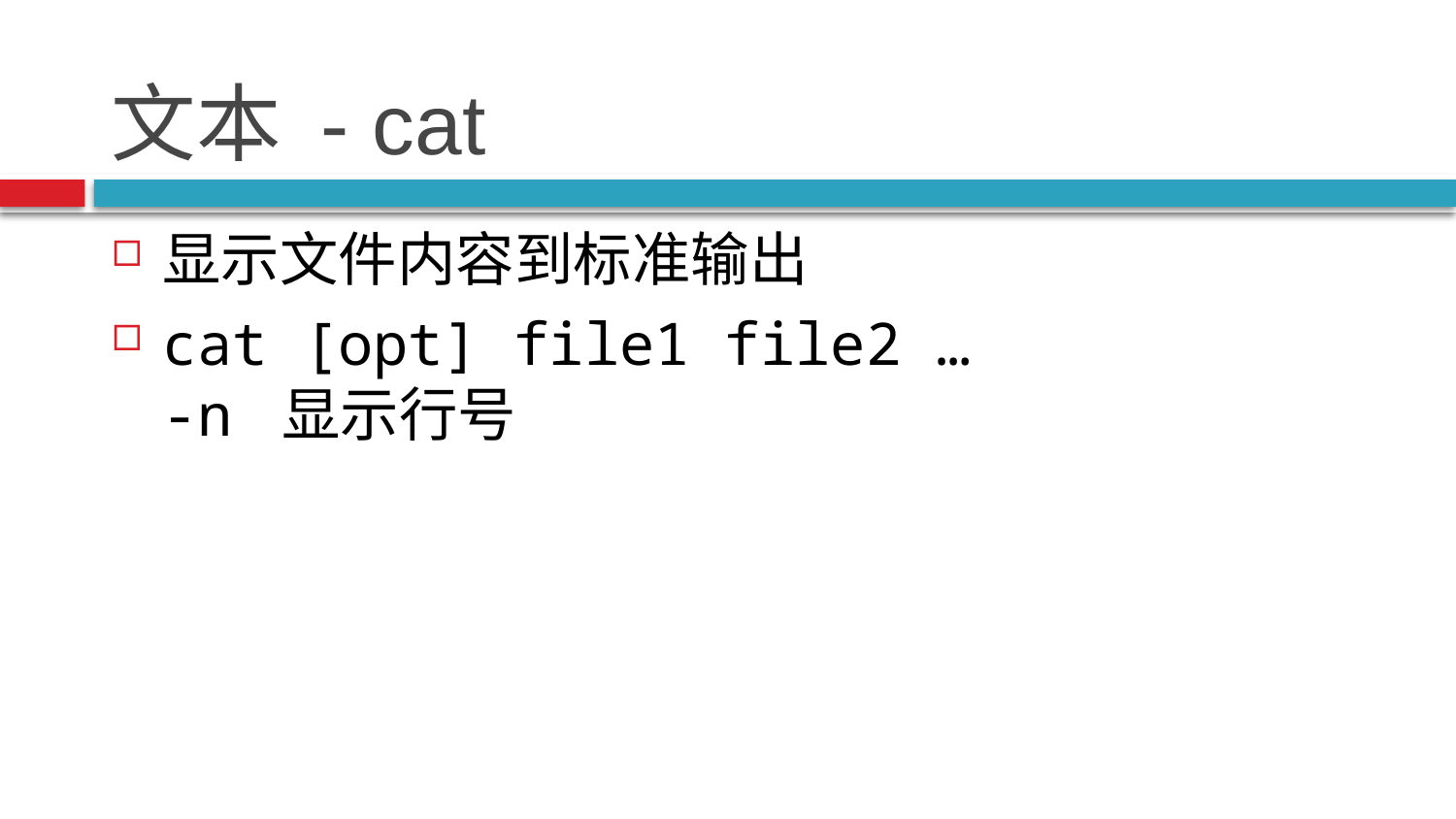

# 文本 - cat
显示文件内容到标准输出
cat [opt] file1 file2 …
-n 显示行号